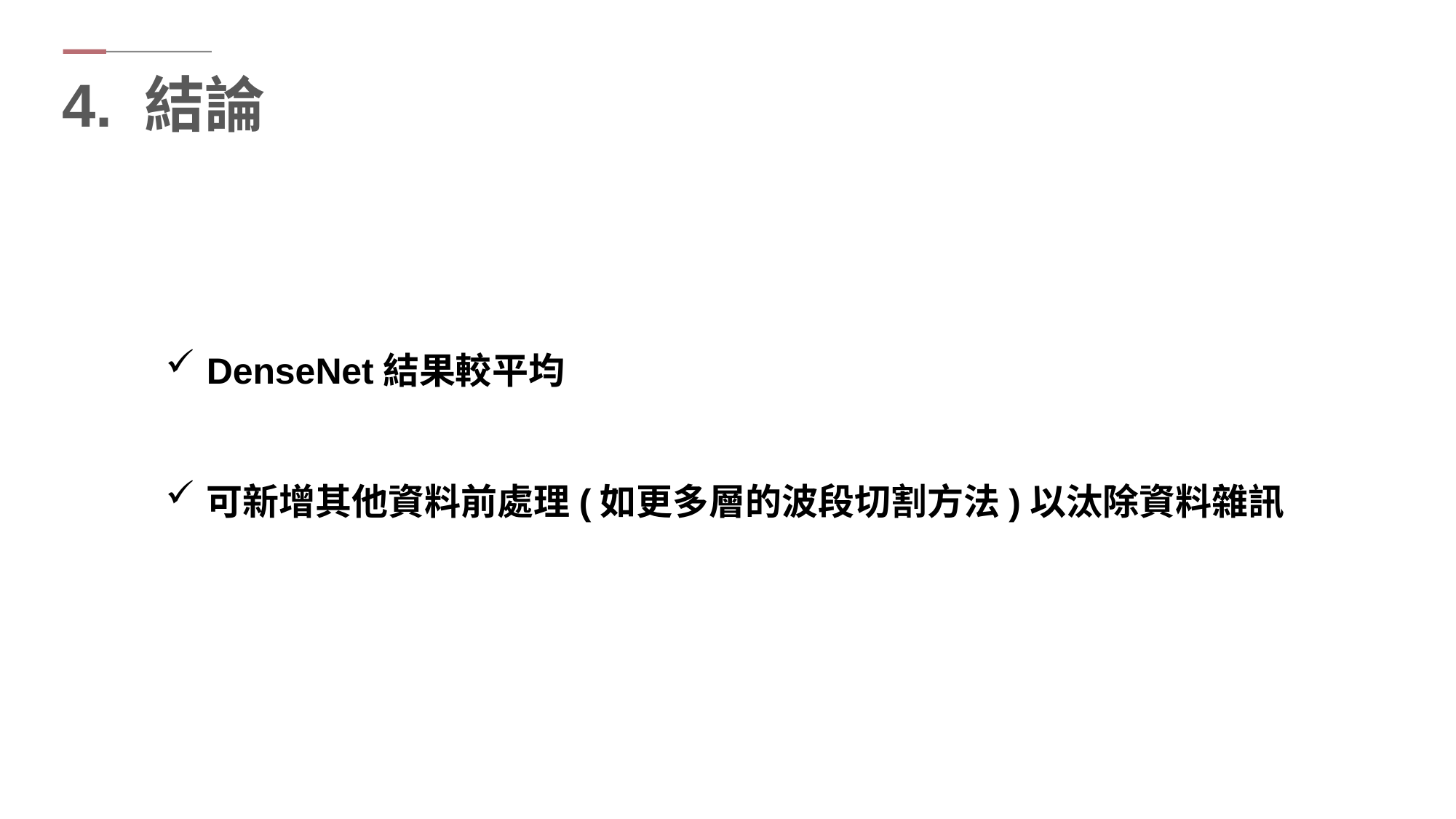

4. 結論
DenseNet結果較平均

可新增其他資料前處理(如更多層的波段切割方法)以汰除資料雜訊